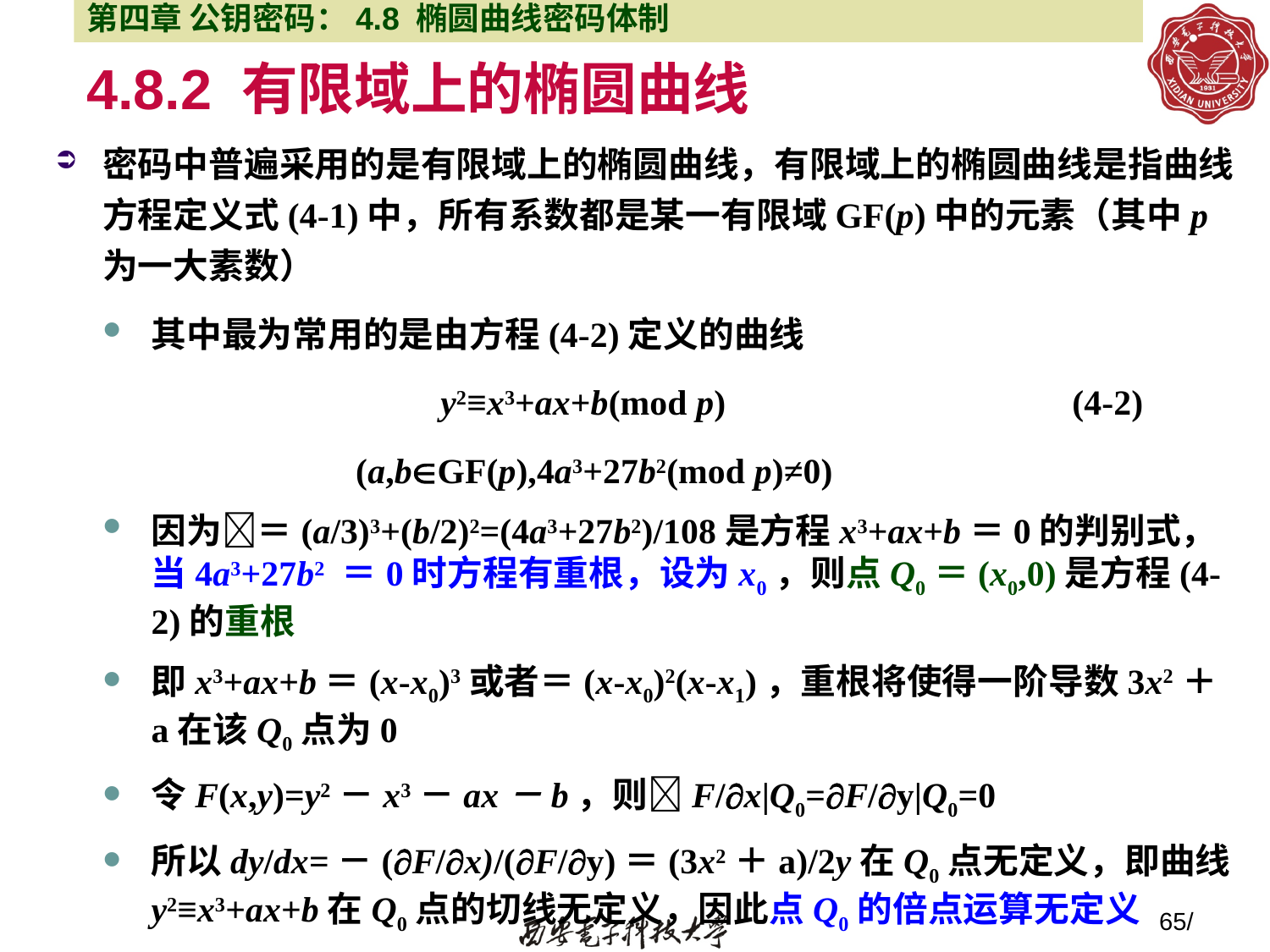

第四章 公钥密码：4.8 椭圆曲线密码体制
# 4.8.2 有限域上的椭圆曲线
密码中普遍采用的是有限域上的椭圆曲线，有限域上的椭圆曲线是指曲线方程定义式(4-1)中，所有系数都是某一有限域GF(p)中的元素（其中p为一大素数）
其中最为常用的是由方程(4-2)定义的曲线
                                      y2≡x3+ax+b(mod p)                                       (4-2)
                       (a,b∈GF(p),4a3+27b2(mod p)≠0)
因为Δ＝(a/3)3+(b/2)2=(4a3+27b2)/108是方程x3+ax+b＝0的判别式，当4a3+27b2 ＝0时方程有重根，设为x0，则点Q0＝(x0,0)是方程(4-2)的重根
即x3+ax+b＝(x-x0)3或者＝(x-x0)2(x-x1)，重根将使得一阶导数3x2＋a在该Q0点为0
令F(x,y)=y2－x3－ax－b，则∂F/∂x|Q0=∂F/∂y|Q0=0
所以dy/dx=－(∂F/∂x)/(∂F/∂y)＝(3x2＋a)/2y在Q0点无定义，即曲线y2≡x3+ax+b在Q0点的切线无定义，因此点Q0的倍点运算无定义
65/